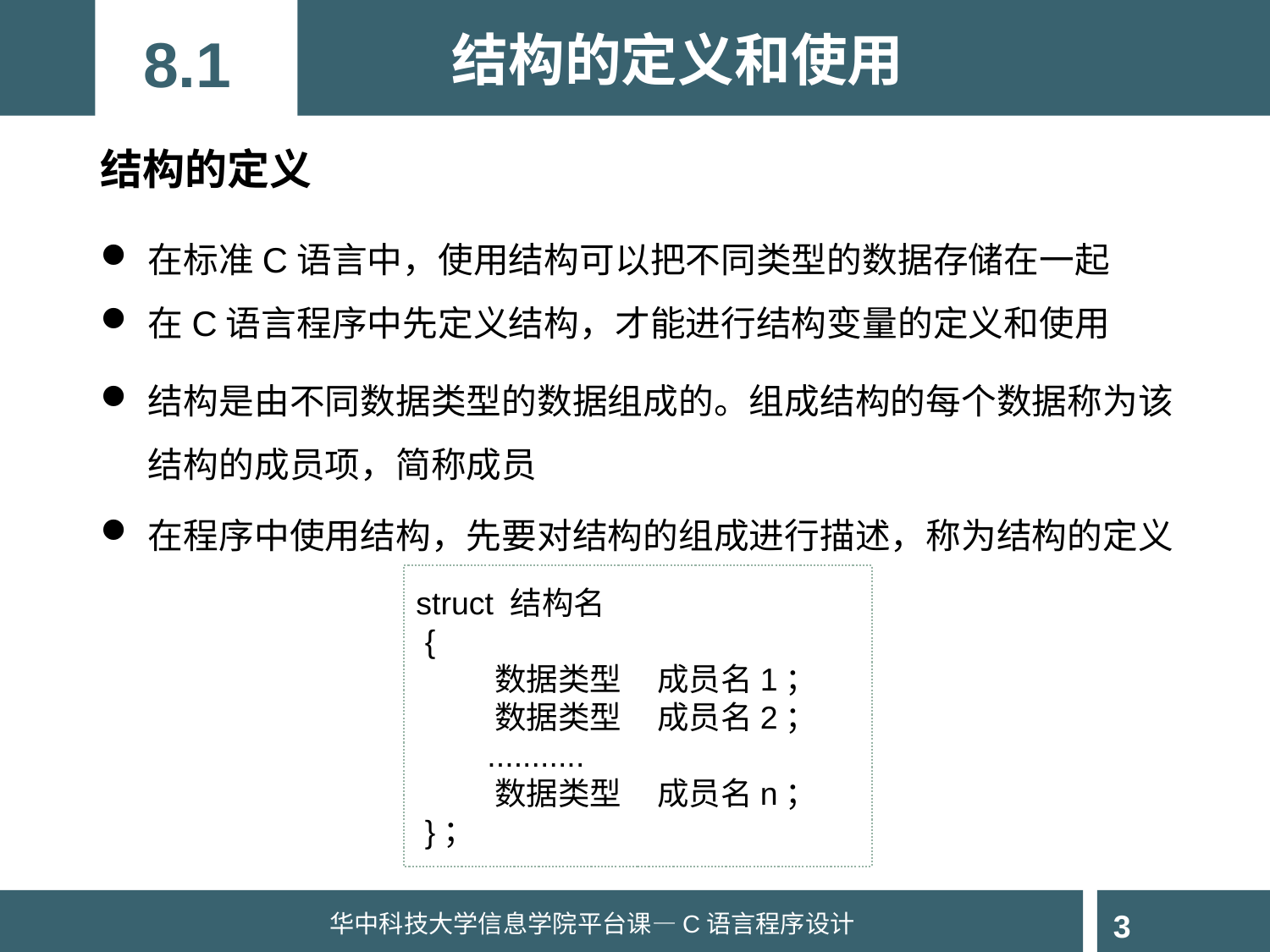

结构的定义和使用
8.1
结构的定义

在标准C语言中，使用结构可以把不同类型的数据存储在一起
在C语言程序中先定义结构，才能进行结构变量的定义和使用
结构是由不同数据类型的数据组成的。组成结构的每个数据称为该结构的成员项，简称成员
在程序中使用结构，先要对结构的组成进行描述，称为结构的定义
struct 结构名
 {
        数据类型    成员名1；
        数据类型    成员名2；
        ...........
        数据类型    成员名n；
 }；